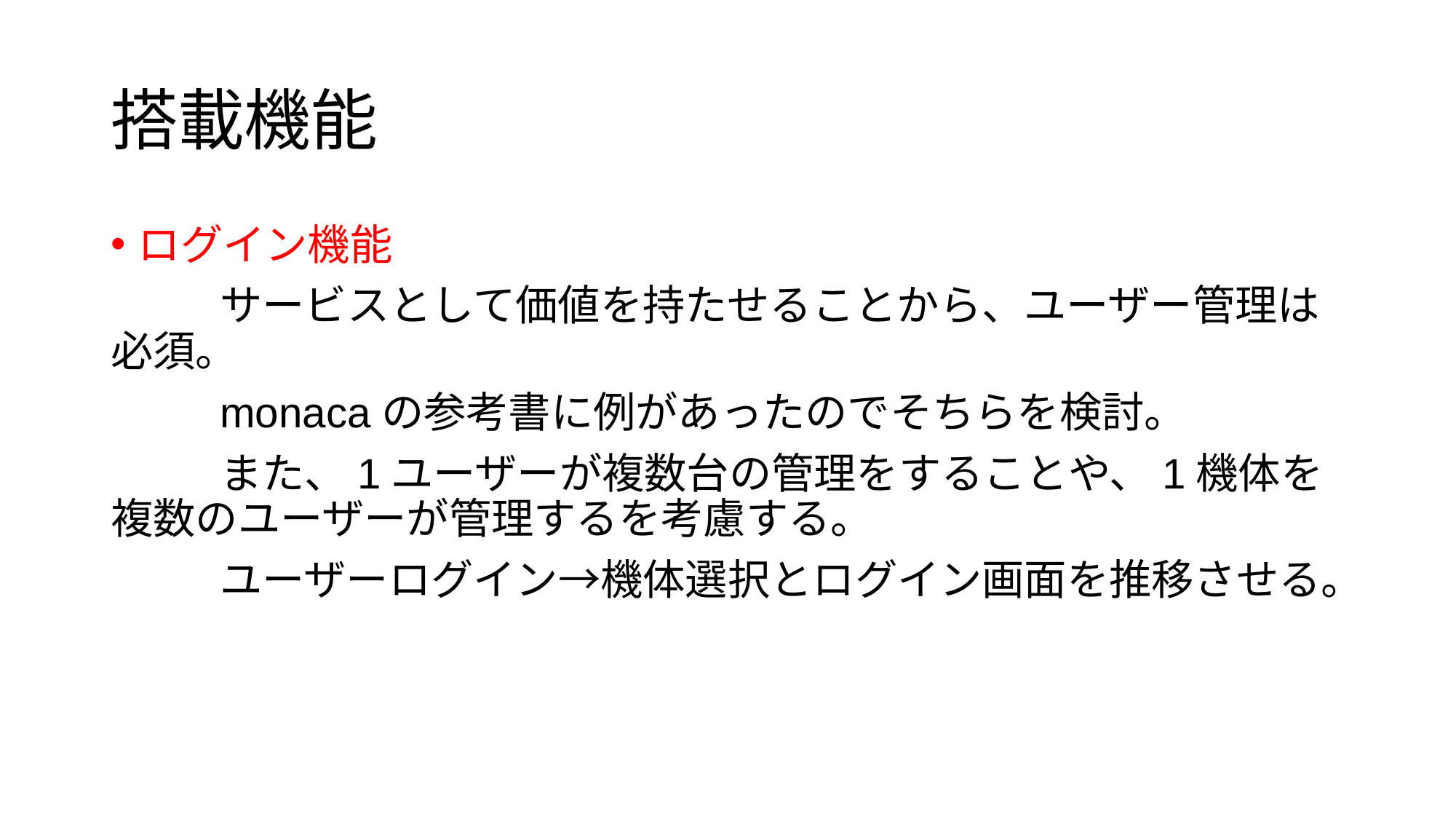

# 搭載機能
ログイン機能
	サービスとして価値を持たせることから、ユーザー管理は必須。
	monacaの参考書に例があったのでそちらを検討。
	また、1ユーザーが複数台の管理をすることや、1機体を複数のユーザーが管理するを考慮する。
	ユーザーログイン→機体選択とログイン画面を推移させる。